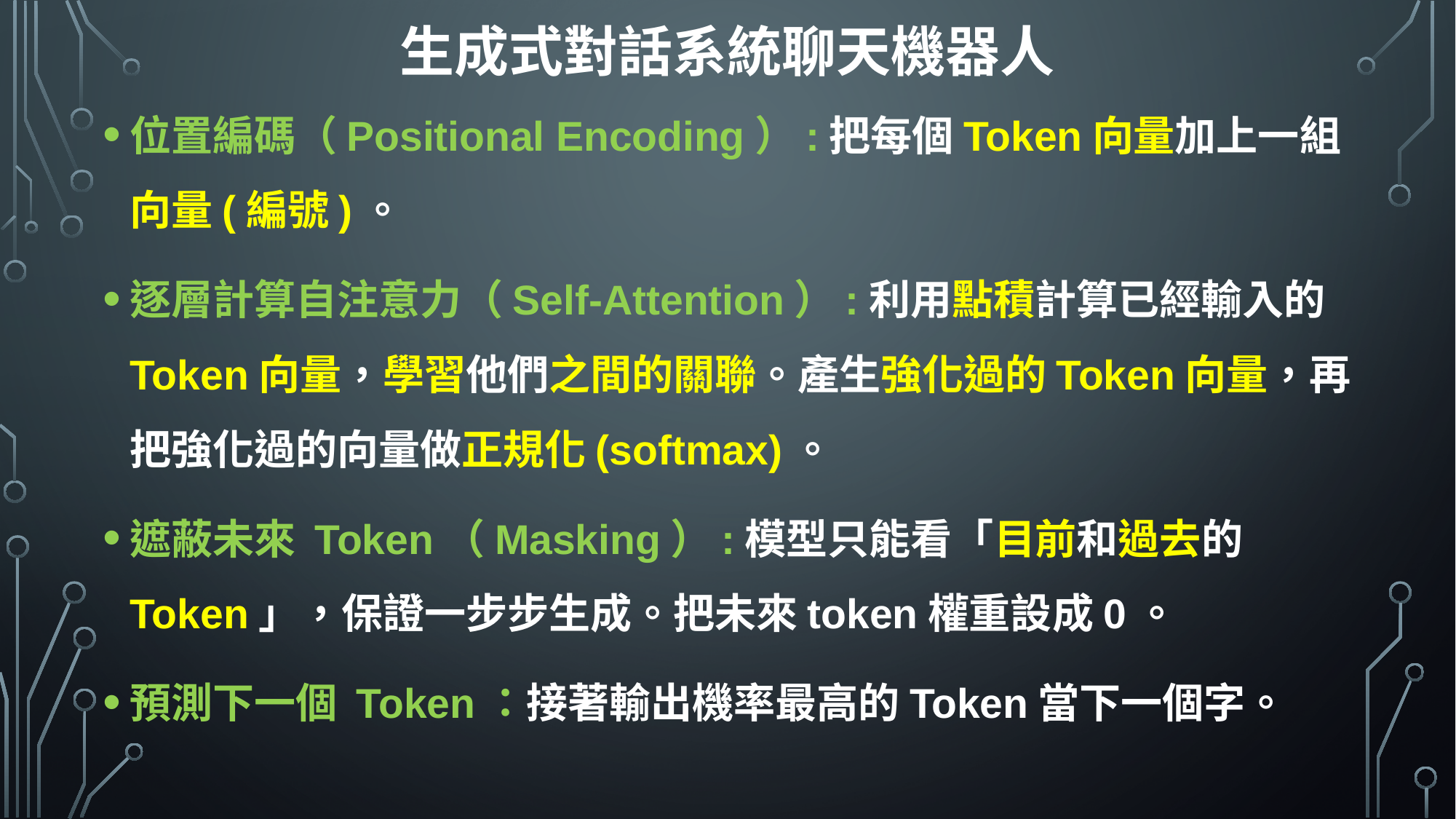

生成式對話系統聊天機器人
位置編碼（Positional Encoding）:把每個Token向量加上一組向量(編號)。
逐層計算自注意力（Self-Attention）:利用點積計算已經輸入的Token向量，學習他們之間的關聯。產生強化過的Token向量，再把強化過的向量做正規化(softmax)。
遮蔽未來 Token（Masking）:模型只能看「目前和過去的 Token」，保證一步步生成。把未來token權重設成0。
預測下一個 Token：接著輸出機率最高的Token當下一個字。